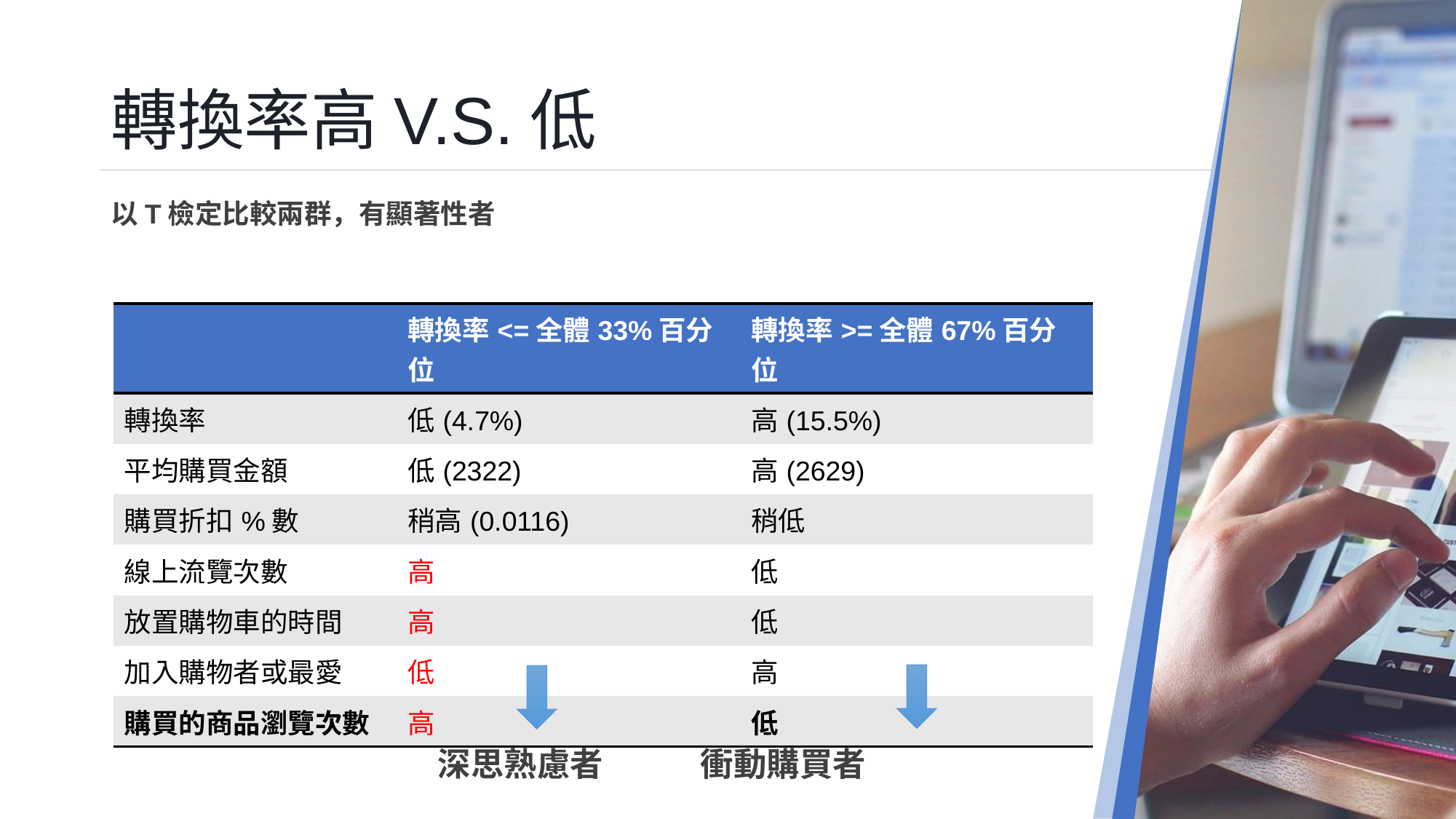

# 轉換率高V.S.低
以T檢定比較兩群，有顯著性者
|  | 轉換率<=全體33%百分位 | 轉換率>=全體67%百分位 |
| --- | --- | --- |
| 轉換率 | 低(4.7%) | 高(15.5%) |
| 平均購買金額 | 低(2322) | 高(2629) |
| 購買折扣%數 | 稍高(0.0116) | 稍低 |
| 線上流覽次數 | 高 | 低 |
| 放置購物車的時間 | 高 | 低 |
| 加入購物者或最愛 | 低 | 高 |
| 購買的商品瀏覽次數 | 高 | 低 |

深思熟慮者             衝動購買者
14